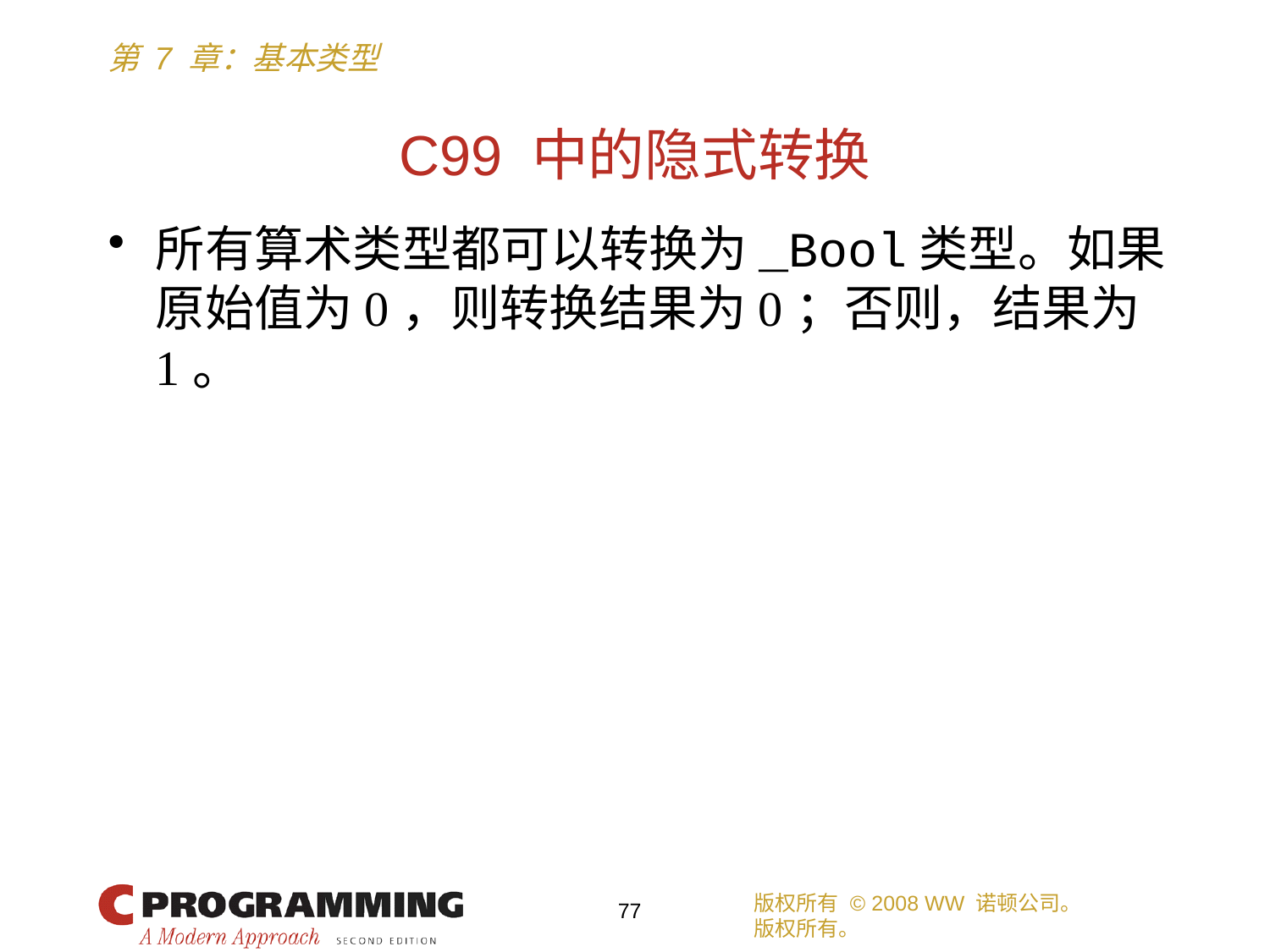

# C99 中的隐式转换
所有算术类型都可以转换为_Bool类型。如果原始值为0，则转换结果为0；否则，结果为 1。
版权所有 © 2008 WW 诺顿公司。
版权所有。
77